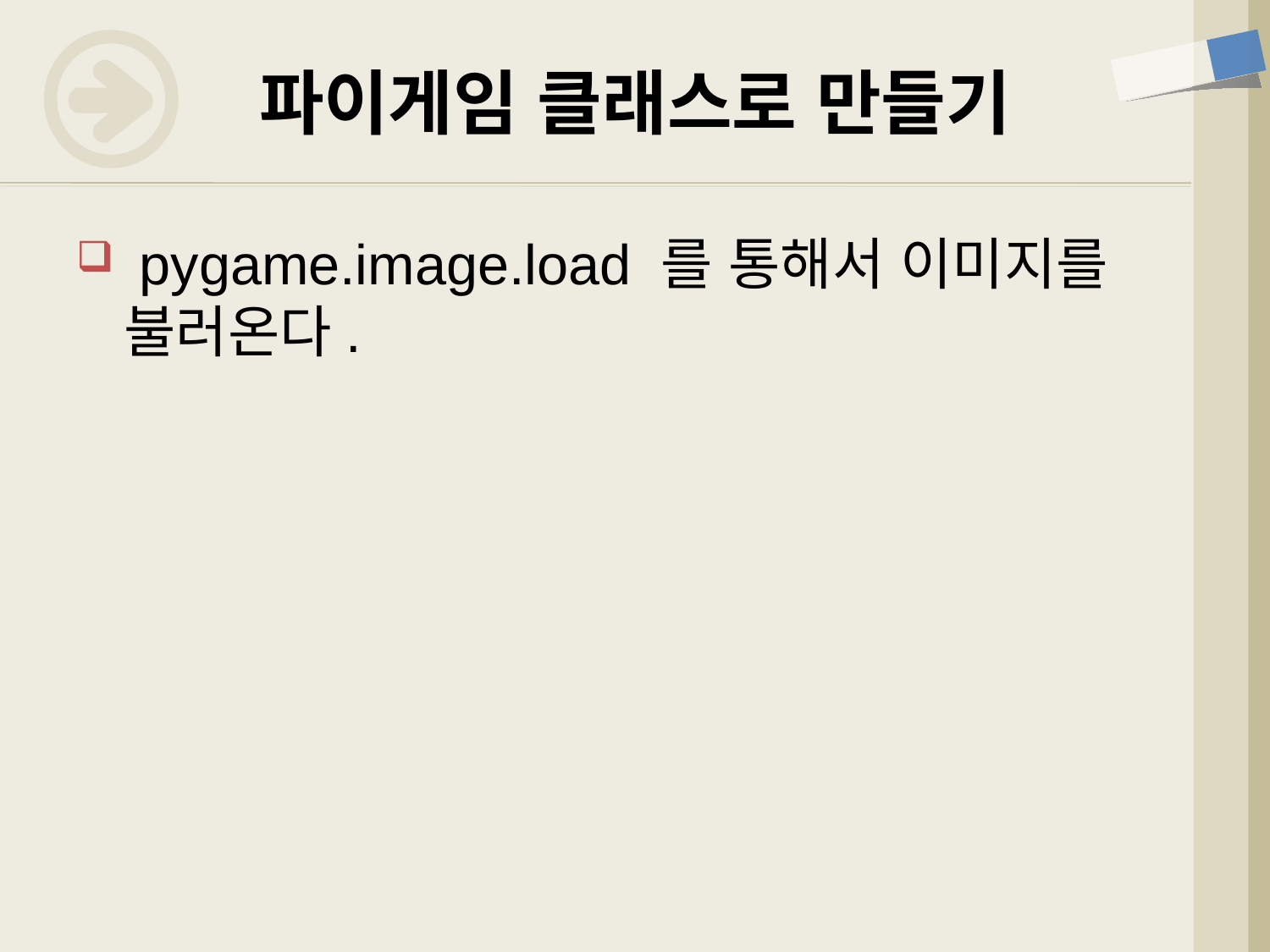

# 파이게임 클래스로 만들기
 pygame.image.load 를 통해서 이미지를 불러온다.